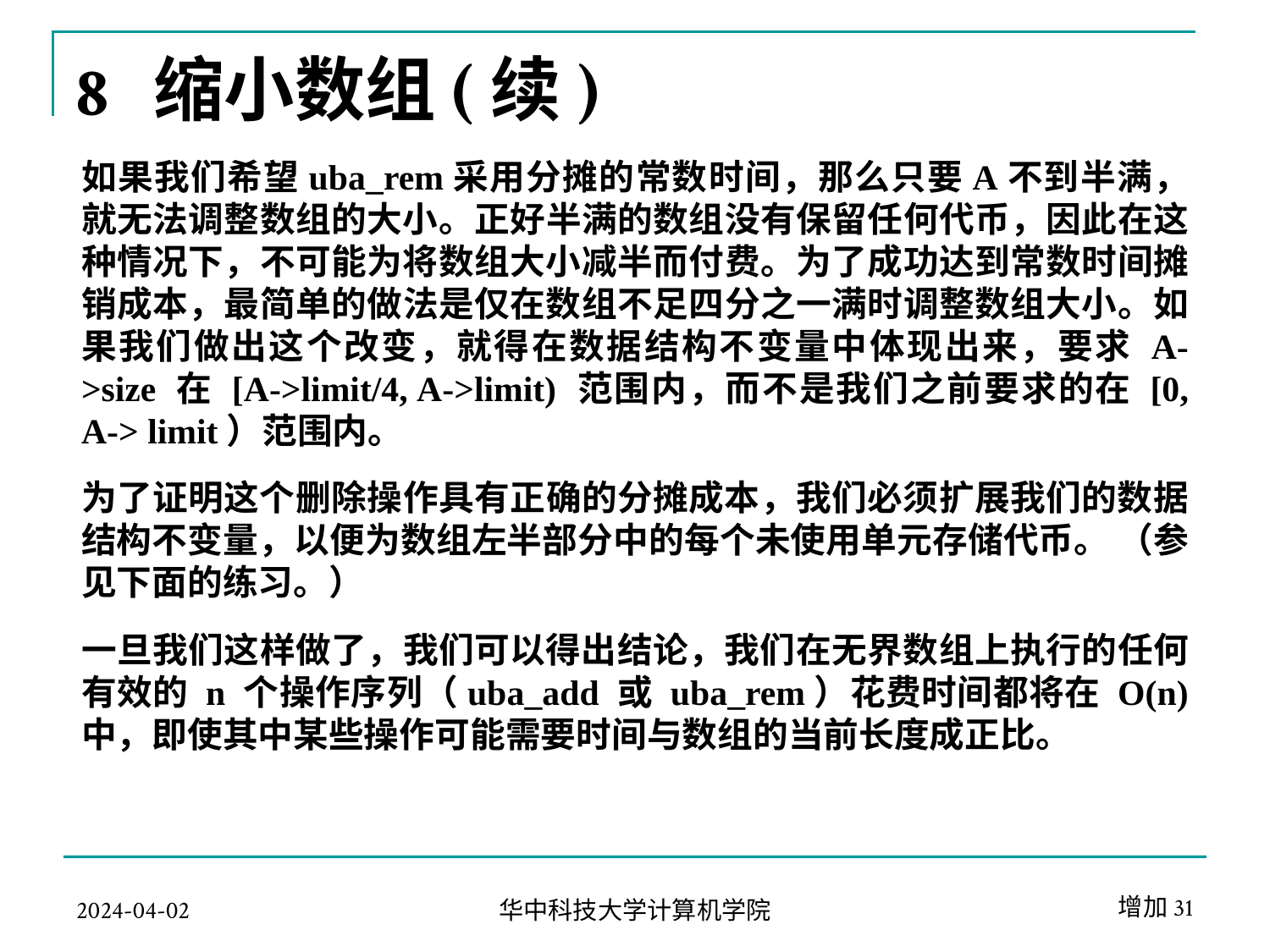

# 8  缩小数组(续)
如果我们希望uba_rem采用分摊的常数时间，那么只要A不到半满，就无法调整数组的大小。正好半满的数组没有保留任何代币，因此在这种情况下，不可能为将数组大小减半而付费。为了成功达到常数时间摊销成本，最简单的做法是仅在数组不足四分之一满时调整数组大小。如果我们做出这个改变，就得在数据结构不变量中体现出来，要求 A->size 在 [A->limit/4, A->limit) 范围内，而不是我们之前要求的在 [0, A-> limit）范围内。
为了证明这个删除操作具有正确的分摊成本，我们必须扩展我们的数据结构不变量，以便为数组左半部分中的每个未使用单元存储代币。 （参见下面的练习。）
一旦我们这样做了，我们可以得出结论，我们在无界数组上执行的任何有效的 n 个操作序列（uba_add 或 uba_rem）花费时间都将在 O(n) 中，即使其中某些操作可能需要时间与数组的当前长度成正比。

2024-04-02
增加31
华中科技大学计算机学院